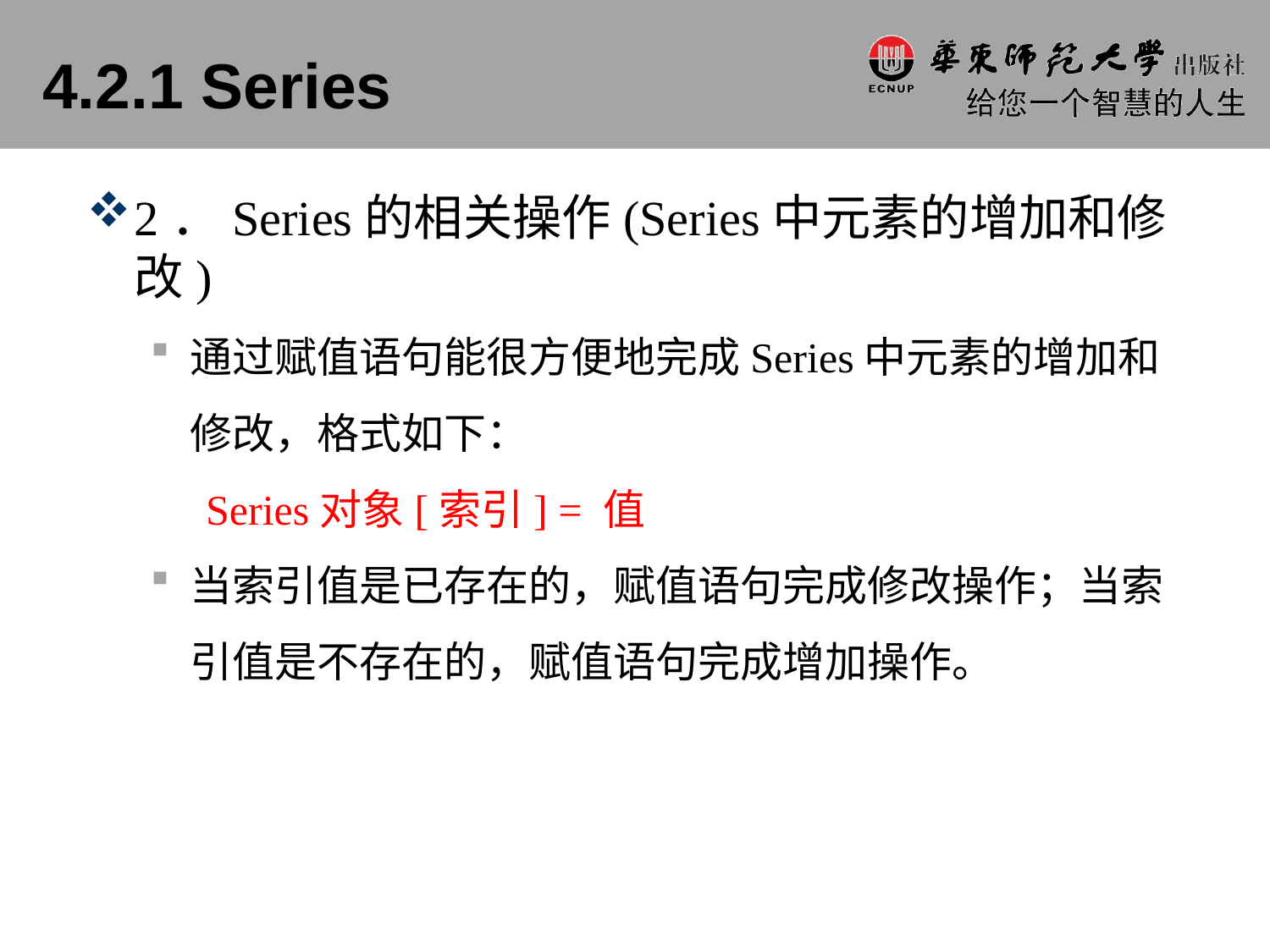

# 4.2.1 Series
2．Series的相关操作(Series中元素的增加和修改)
通过赋值语句能很方便地完成Series中元素的增加和修改，格式如下：
Series对象[索引] = 值
当索引值是已存在的，赋值语句完成修改操作；当索引值是不存在的，赋值语句完成增加操作。